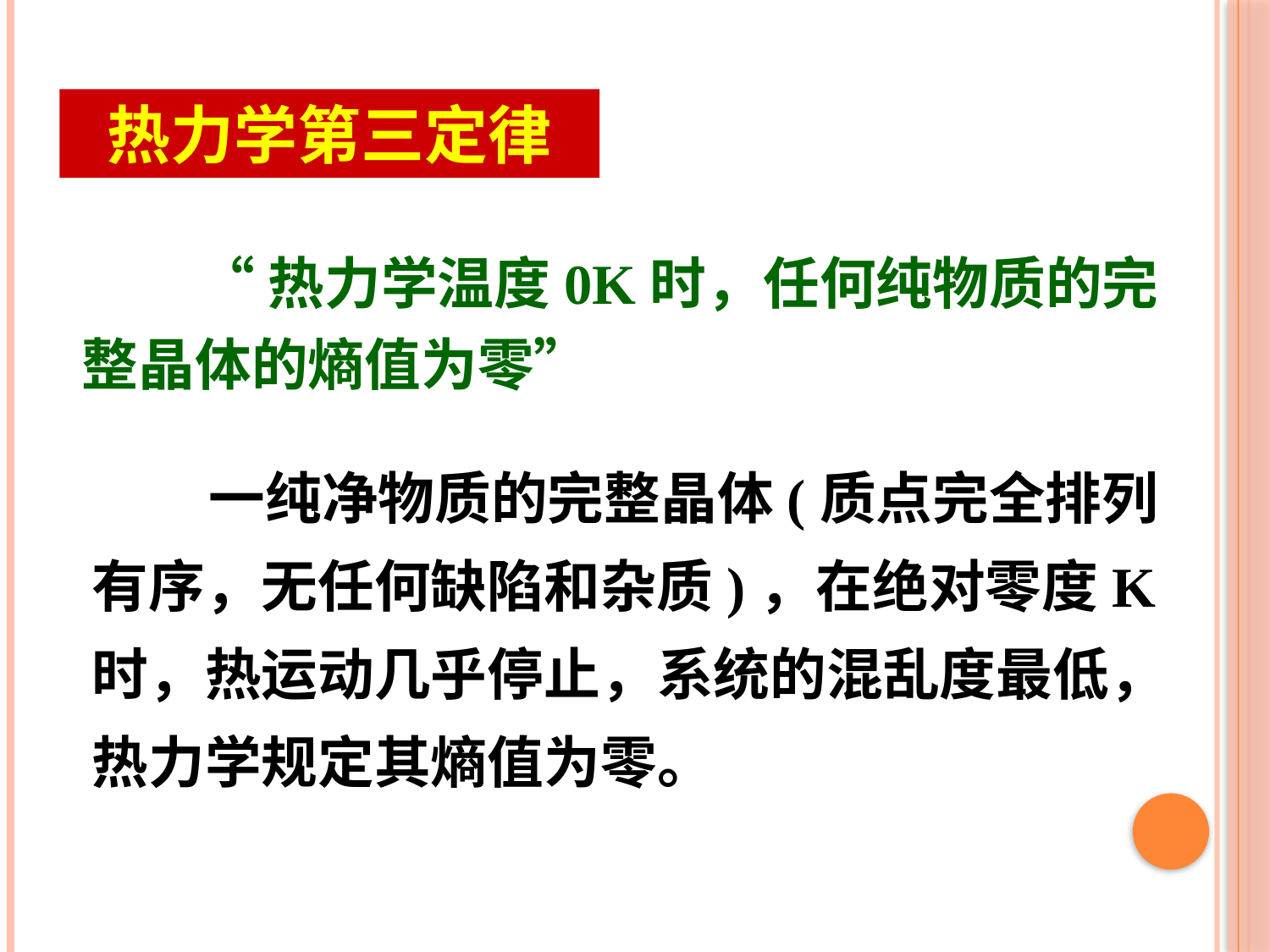

热力学第三定律
         “热力学温度0K时，任何纯物质的完整晶体的熵值为零”
        一纯净物质的完整晶体(质点完全排列有序，无任何缺陷和杂质)，在绝对零度K时，热运动几乎停止，系统的混乱度最低，热力学规定其熵值为零。
101